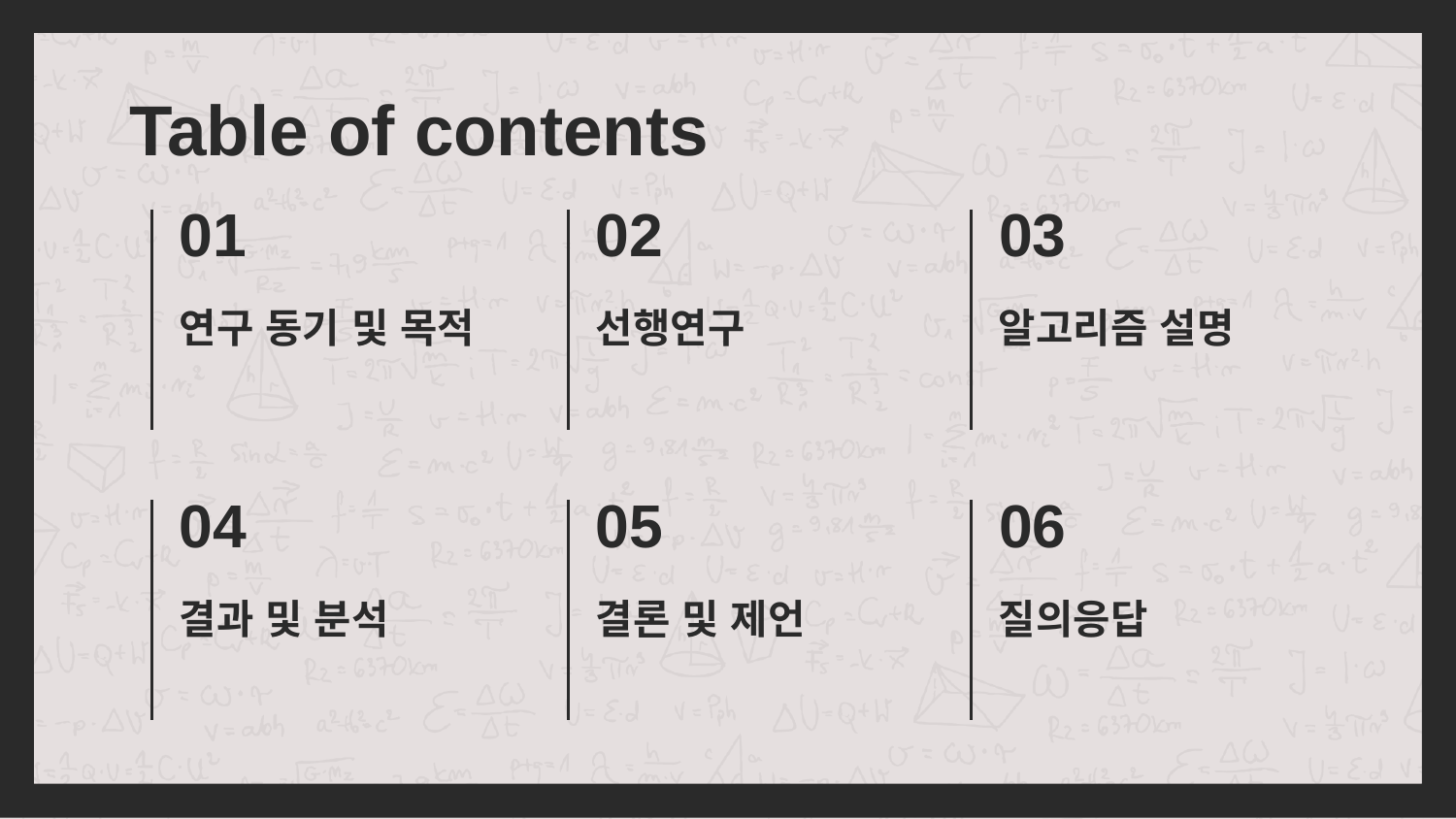

# Table of contents
01
02
03
연구 동기 및 목적
선행연구
알고리즘 설명
04
05
06
결과 및 분석
결론 및 제언
질의응답